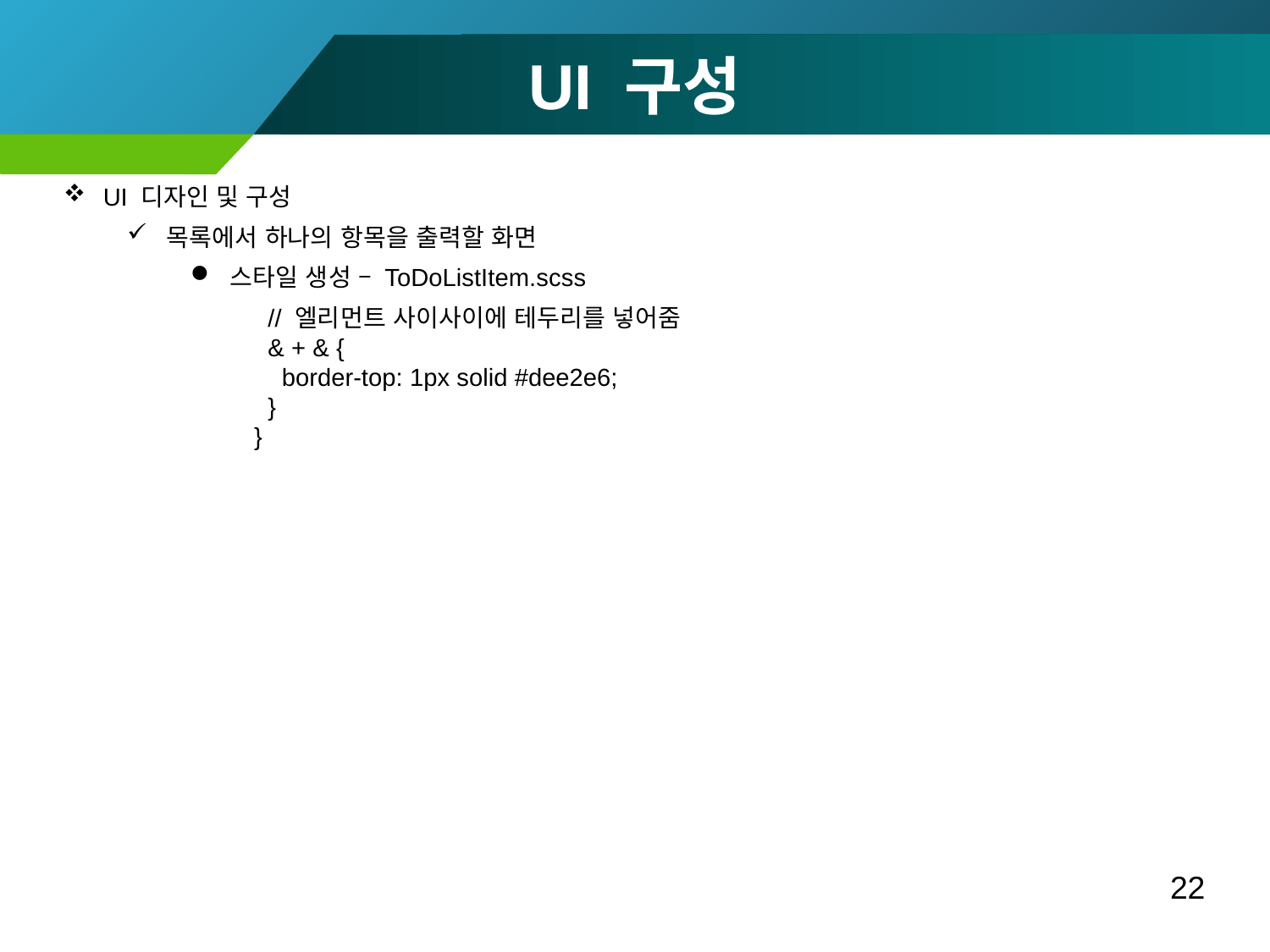

UI 구성
UI 디자인 및 구성
목록에서 하나의 항목을 출력할 화면
스타일 생성 – ToDoListItem.scss
  // 엘리먼트 사이사이에 테두리를 넣어줌
  & + & {
    border-top: 1px solid #dee2e6;
  }
}

22